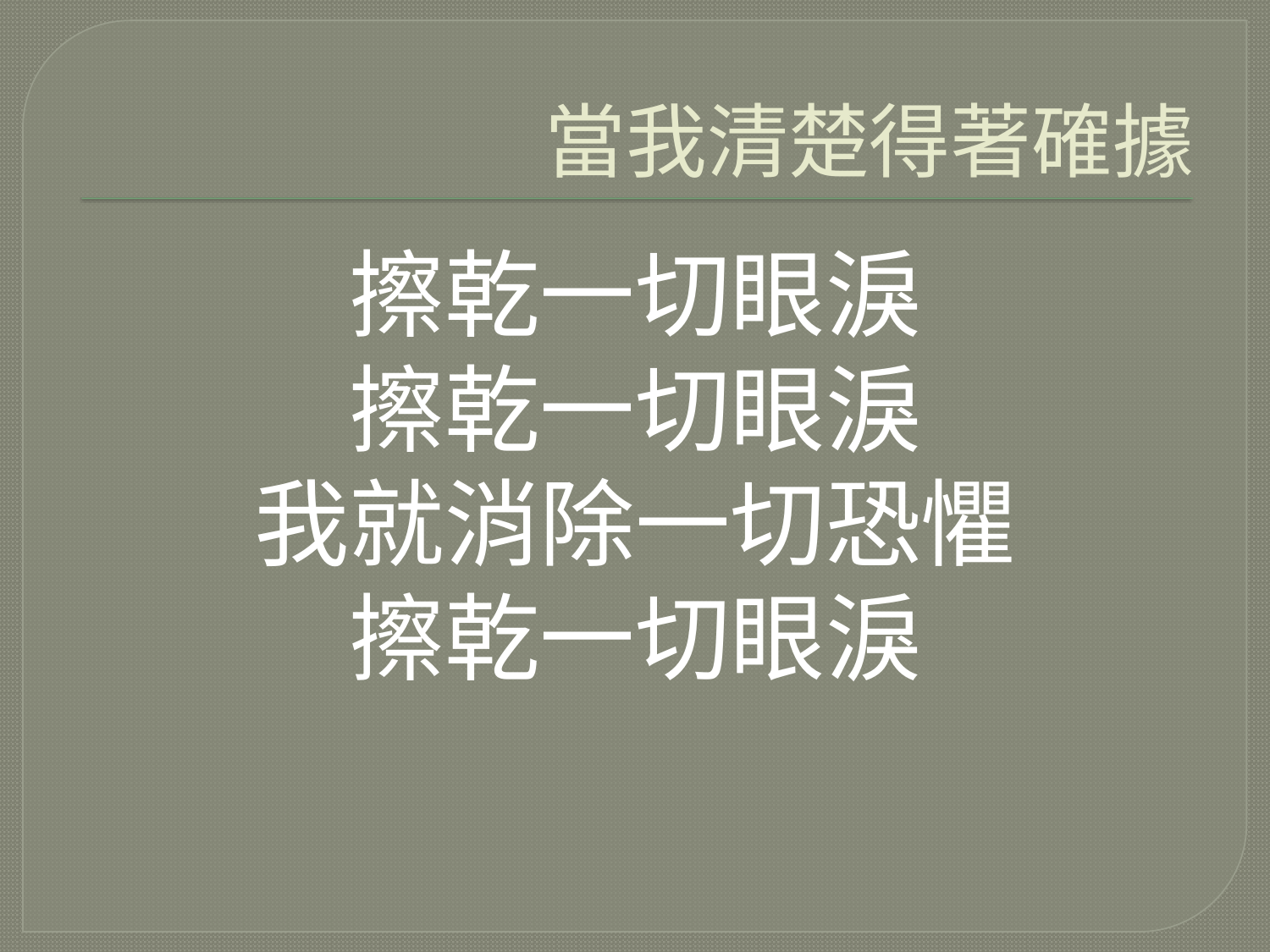

# 當我清楚得著確據
擦乾一切眼淚
擦乾一切眼淚
我就消除一切恐懼
擦乾一切眼淚